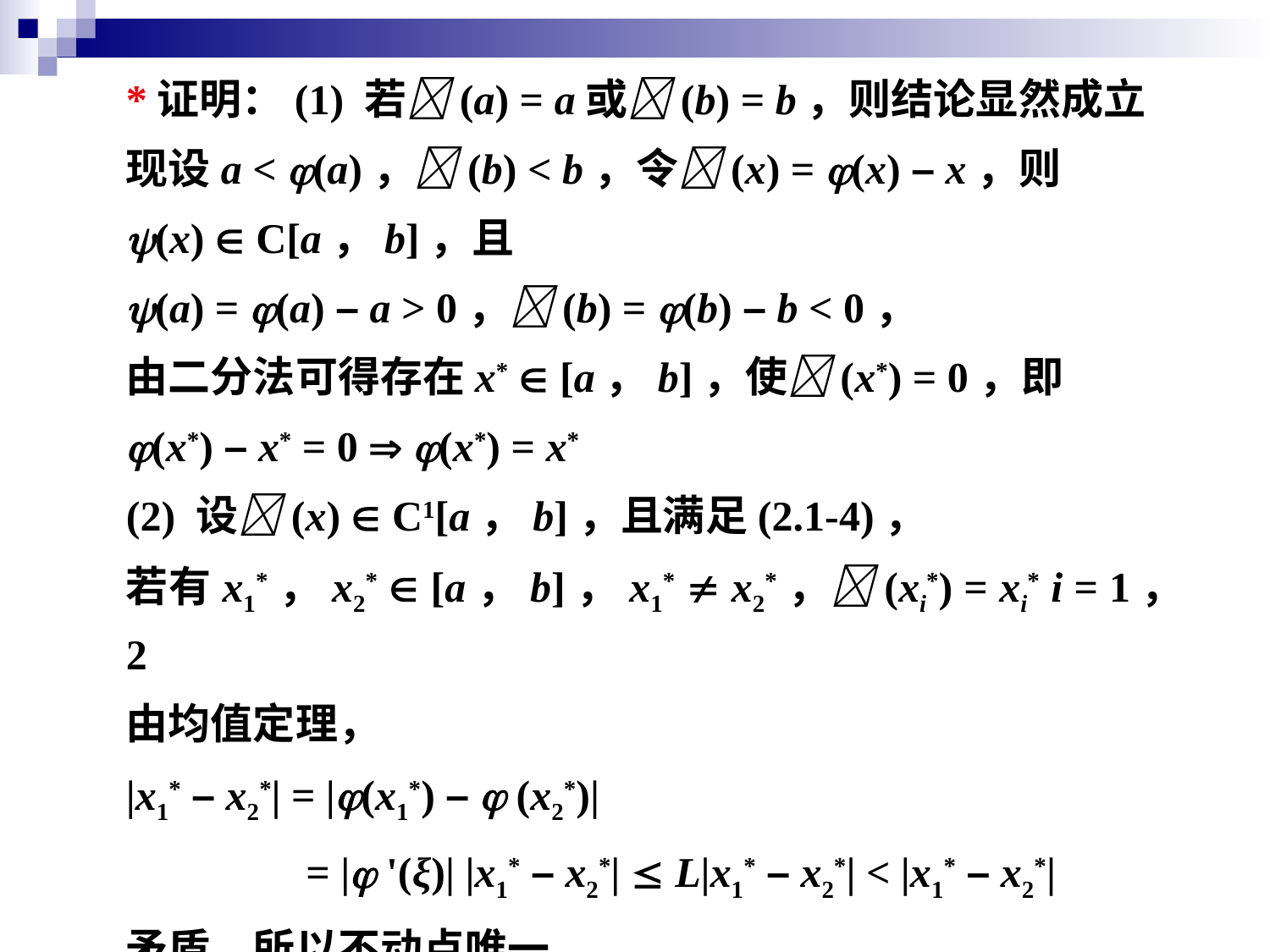

*证明：(1) 若ϕ(a) = a或ϕ(b) = b，则结论显然成立
现设a < ϕ(a)，ϕ(b) < b，令ψ(x) = ϕ(x) – x，则
ψ(x) ∈ C[a，b]，且
ψ(a) = ϕ(a) – a > 0，ψ(b) = ϕ(b) – b < 0，
由二分法可得存在x* ∈ [a，b]，使ψ(x*) = 0，即
ϕ(x*) – x* = 0 ⇒ ϕ(x*) = x*
(2) 设ϕ(x) ∈ C1[a，b]，且满足(2.1-4)，
若有x1*，x2* ∈ [a，b]，x1* ≠ x2*，ϕ(xi*) = xi* i = 1，2
由均值定理，
|x1* – x2*| = |ϕ(x1*) – ϕ (x2*)|
                 = |ϕ '(ξ)| |x1* – x2*| ≤ L|x1* – x2*| < |x1* – x2*|
矛盾，所以不动点唯一。